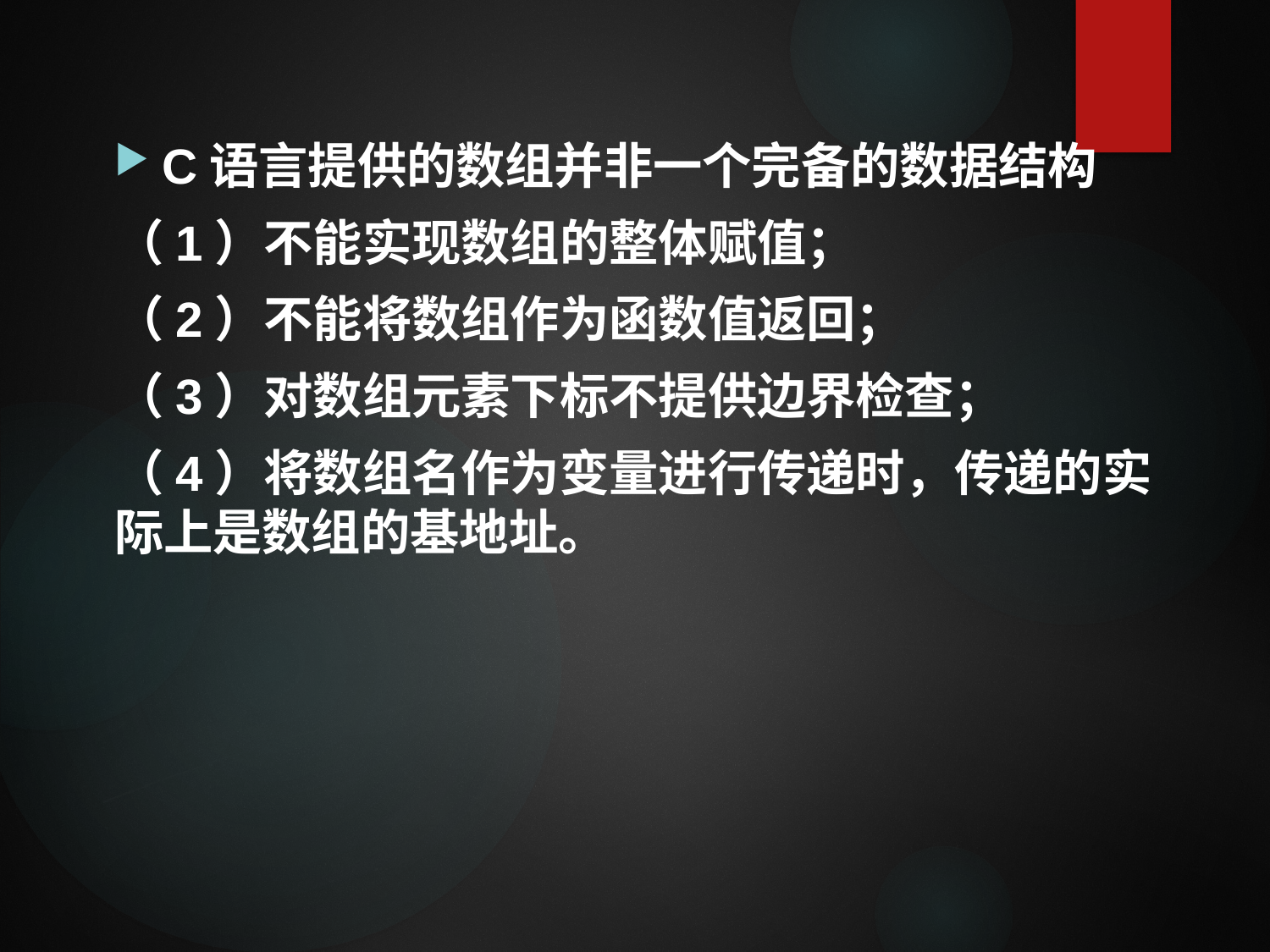

C语言提供的数组并非一个完备的数据结构
（1）不能实现数组的整体赋值；
（2）不能将数组作为函数值返回；
（3）对数组元素下标不提供边界检查；
（4）将数组名作为变量进行传递时，传递的实际上是数组的基地址。